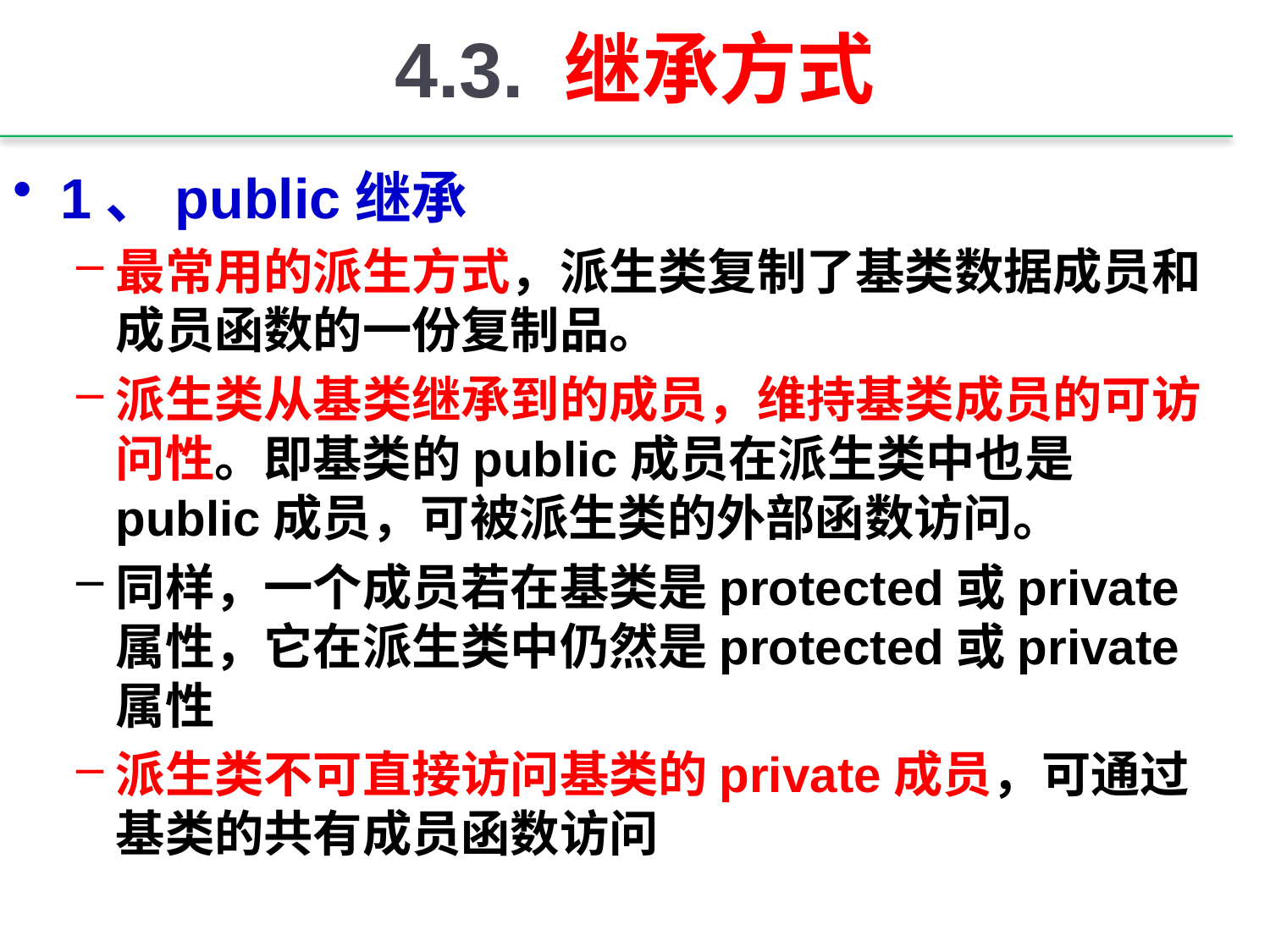

# 4.3. 继承方式
1、public继承
最常用的派生方式，派生类复制了基类数据成员和成员函数的一份复制品。
派生类从基类继承到的成员，维持基类成员的可访问性。即基类的public成员在派生类中也是public成员，可被派生类的外部函数访问。
同样，一个成员若在基类是protected或private属性，它在派生类中仍然是protected或private属性
派生类不可直接访问基类的private成员，可通过基类的共有成员函数访问